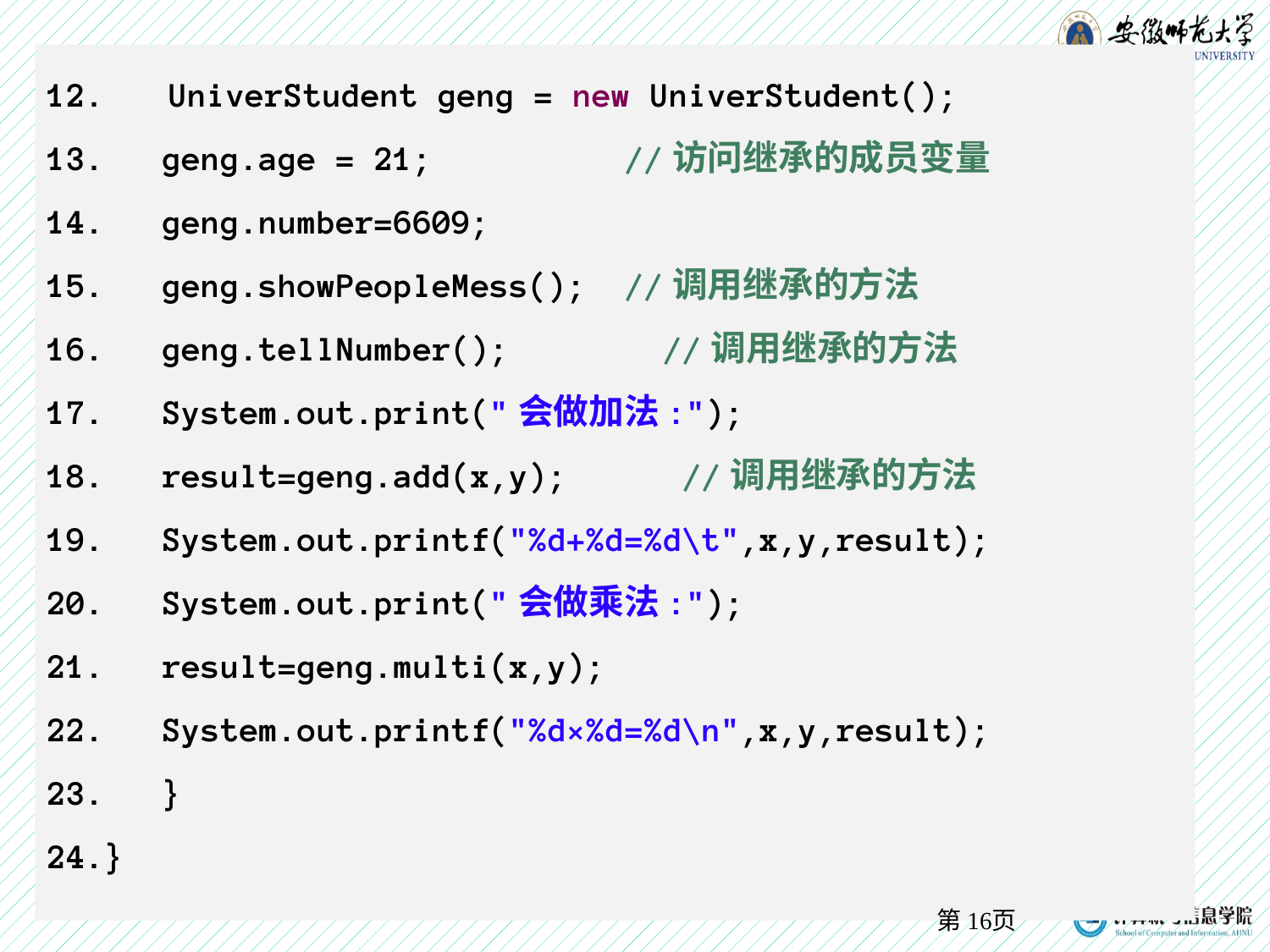

UniverStudent geng = new UniverStudent();
   geng.age = 21;          //访问继承的成员变量
   geng.number=6609;
   geng.showPeopleMess();  //调用继承的方法
   geng.tellNumber();        //调用继承的方法
   System.out.print("会做加法:");
   result=geng.add(x,y);      //调用继承的方法
   System.out.printf("%d+%d=%d\t",x,y,result);
   System.out.print("会做乘法:");
   result=geng.multi(x,y);
   System.out.printf("%d×%d=%d\n",x,y,result);
   }
}

第16页